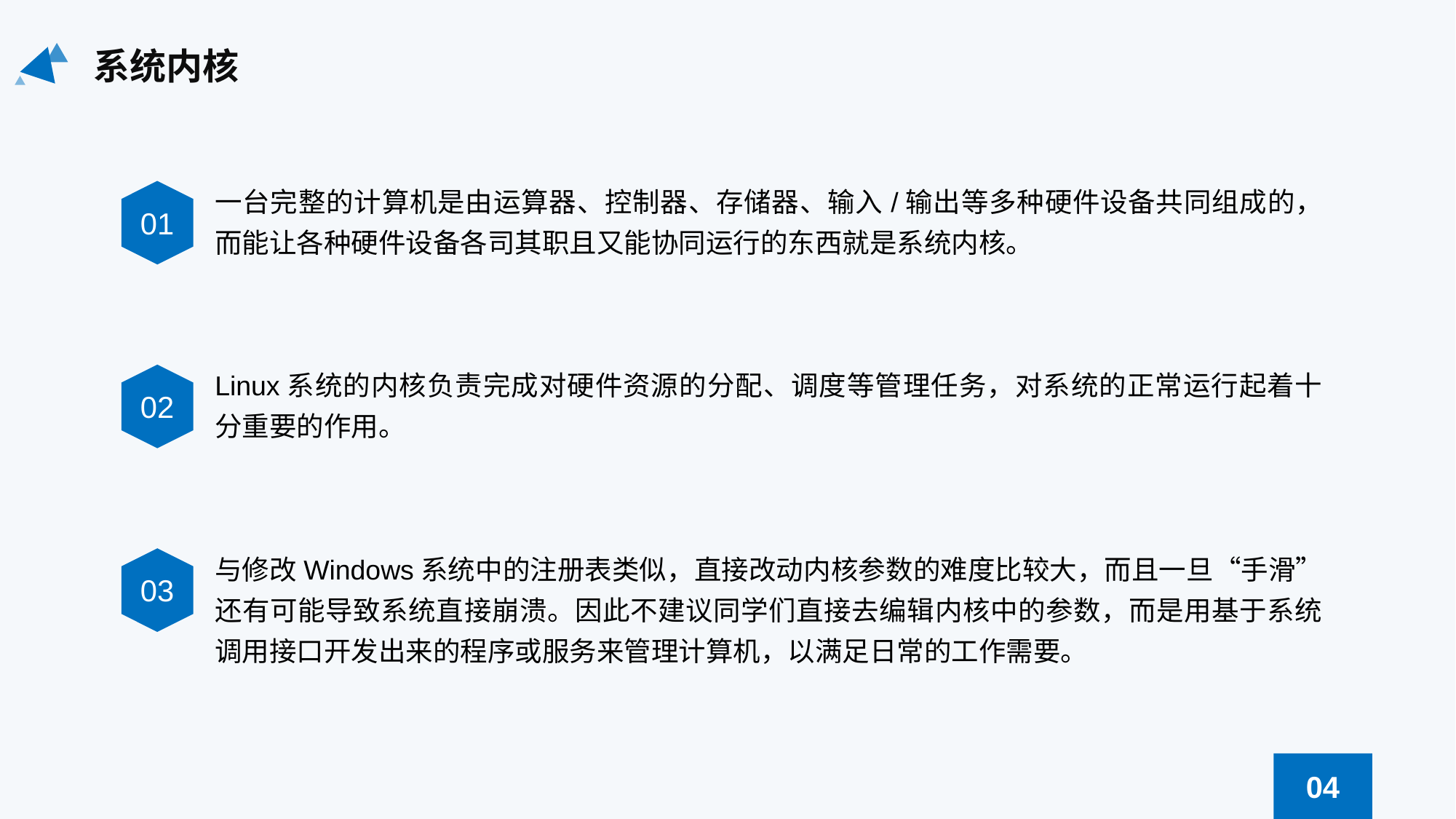

系统内核

一台完整的计算机是由运算器、控制器、存储器、输入/输出等多种硬件设备共同组成的，而能让各种硬件设备各司其职且又能协同运行的东西就是系统内核。

01
Linux系统的内核负责完成对硬件资源的分配、调度等管理任务，对系统的正常运行起着十分重要的作用。

02
与修改Windows系统中的注册表类似，直接改动内核参数的难度比较大，而且一旦“手滑”还有可能导致系统直接崩溃。因此不建议同学们直接去编辑内核中的参数，而是用基于系统调用接口开发出来的程序或服务来管理计算机，以满足日常的工作需要。

03

04